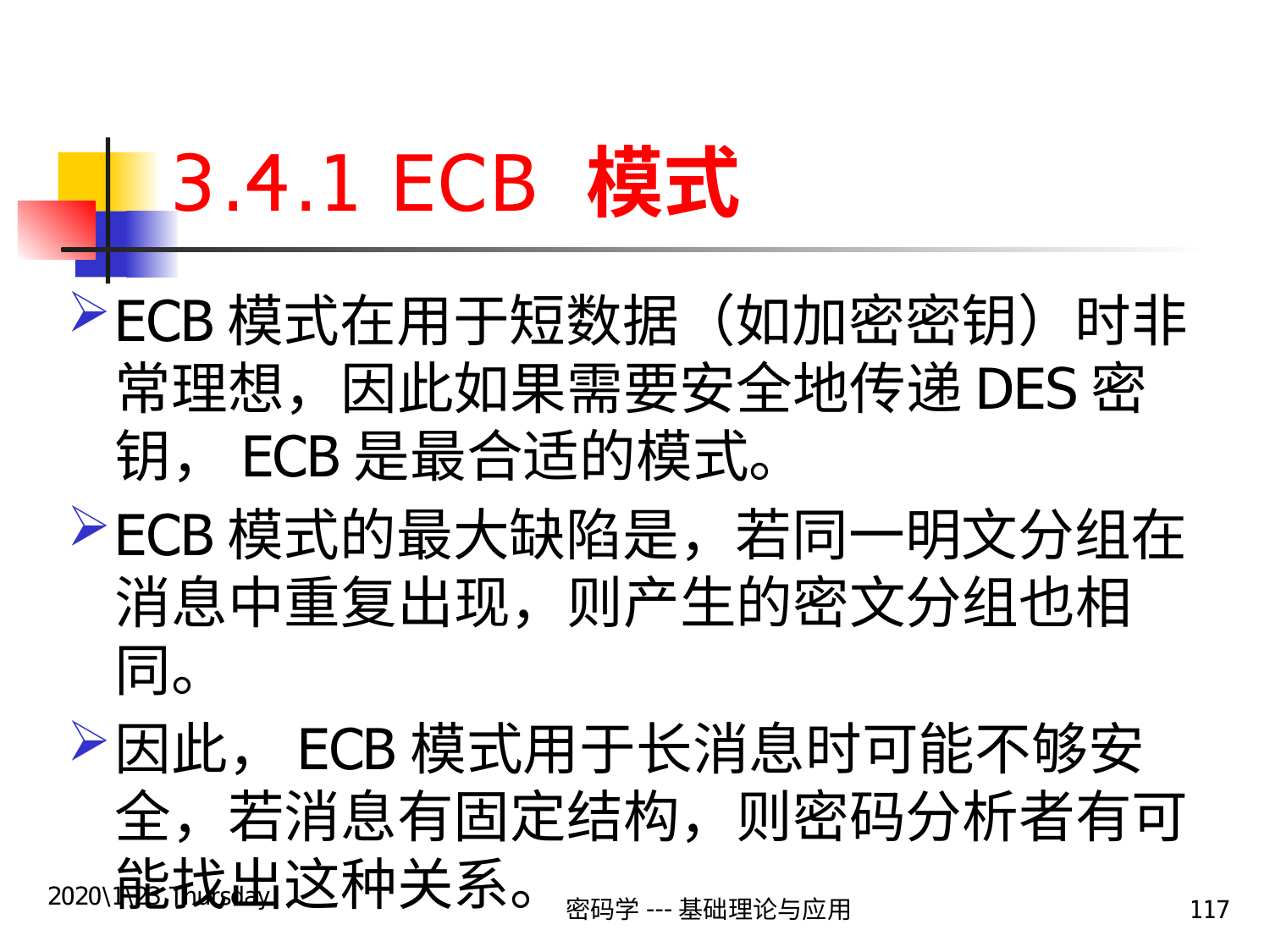

# 3.4.1 ECB 模式
ECB模式在用于短数据（如加密密钥）时非常理想，因此如果需要安全地传递DES密钥，ECB是最合适的模式。
ECB模式的最大缺陷是，若同一明文分组在消息中重复出现，则产生的密文分组也相同。
因此，ECB模式用于长消息时可能不够安全，若消息有固定结构，则密码分析者有可能找出这种关系。
2020\1\23 Thursday
密码学---基础理论与应用
117